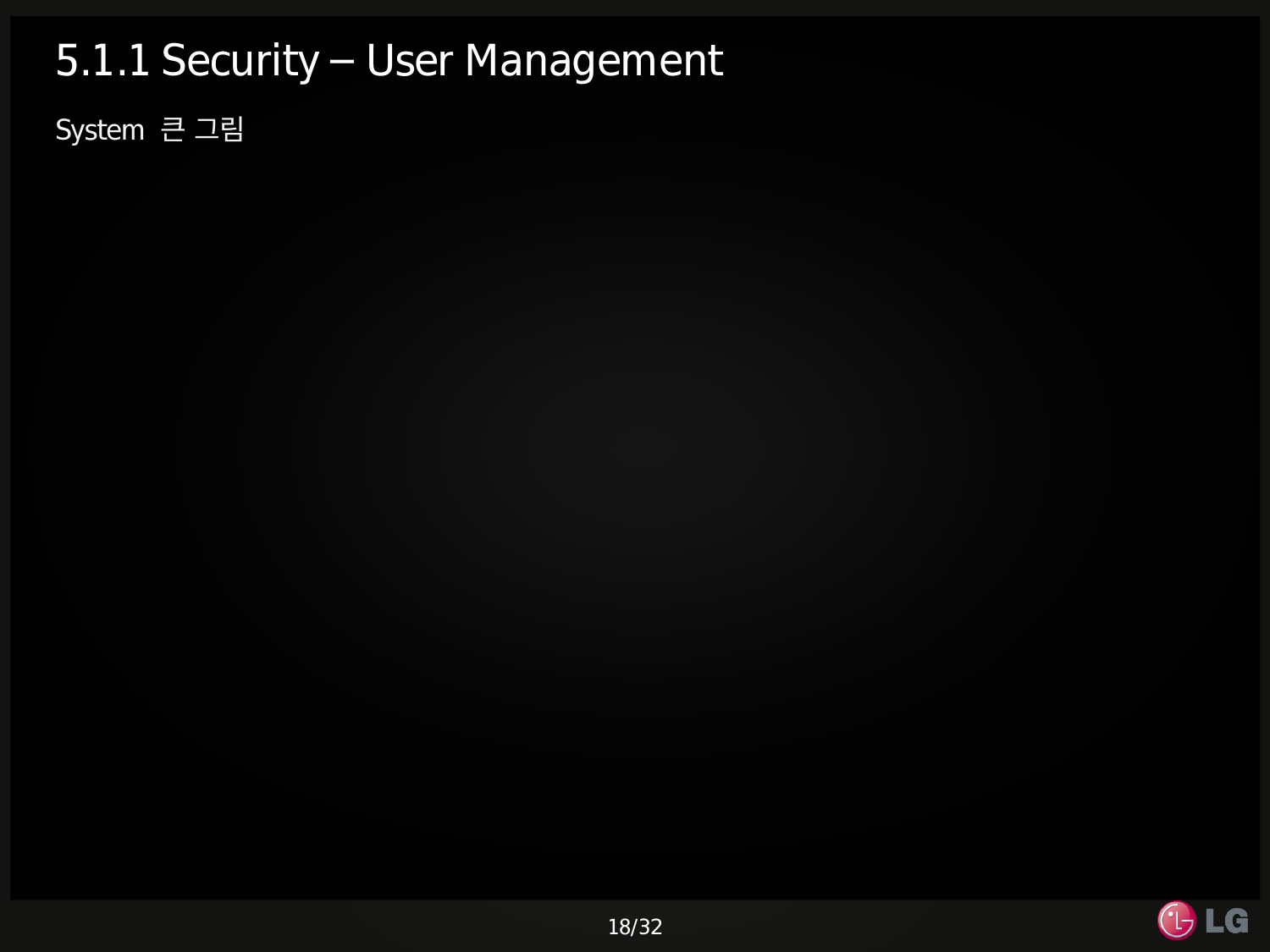

# 5.1.1 Security – User Management
System 큰 그림
18/32